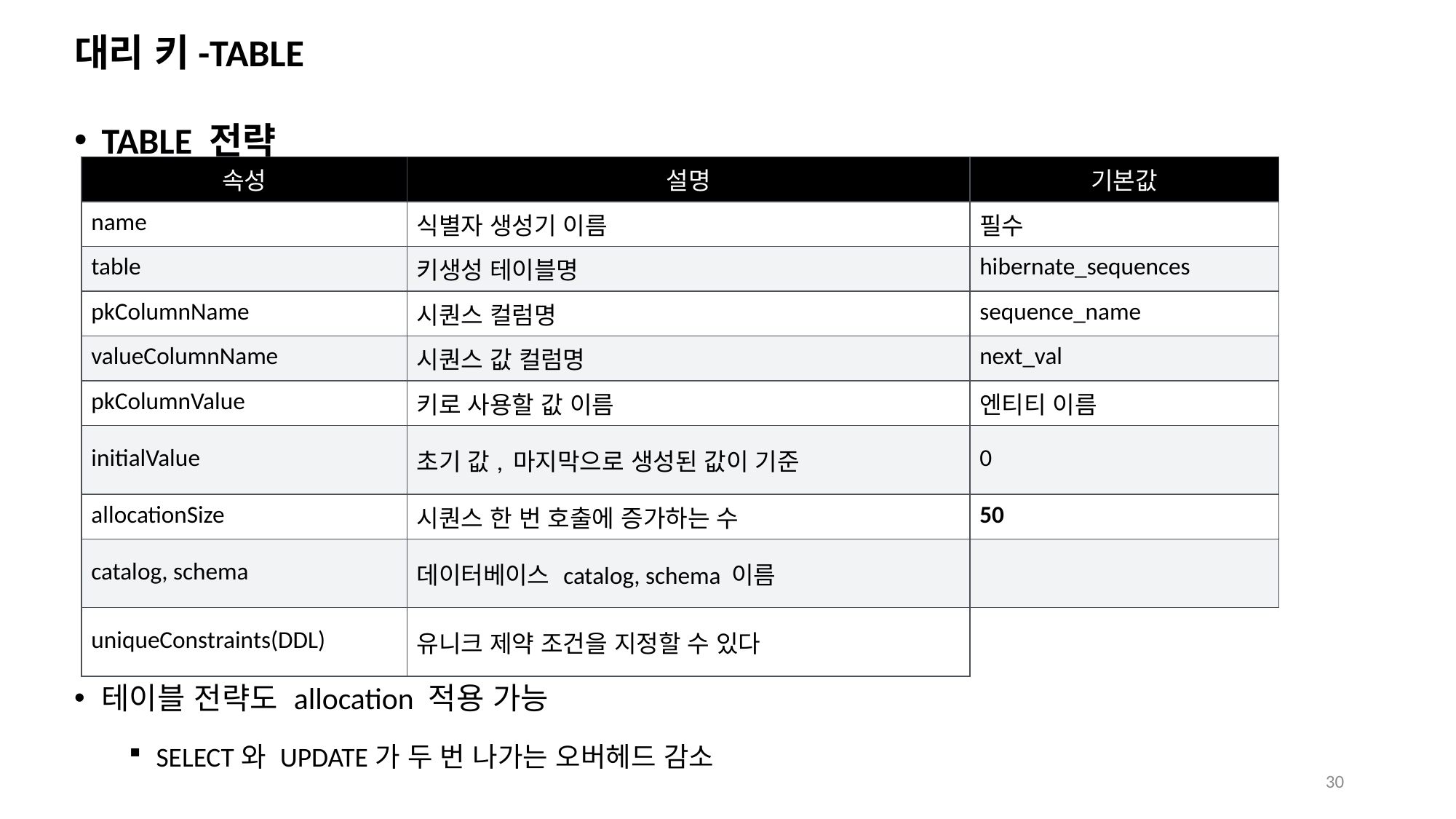

# 대리 키-TABLE
TABLE 전략

테이블 전략도 allocation 적용 가능
SELECT와 UPDATE가 두 번 나가는 오버헤드 감소

| 속성 | 설명 | 기본값 |
| --- | --- | --- |
| name | 식별자 생성기 이름 | 필수 |
| table | 키생성 테이블명 | hibernate\_sequences |
| pkColumnName | 시퀀스 컬럼명 | sequence\_name |
| valueColumnName | 시퀀스 값 컬럼명 | next\_val |
| pkColumnValue | 키로 사용할 값 이름 | 엔티티 이름 |
| initialValue | 초기 값, 마지막으로 생성된 값이 기준 | 0 |
| allocationSize | 시퀀스 한 번 호출에 증가하는 수 | 50 |
| catalog, schema | 데이터베이스 catalog, schema 이름 |  |
| uniqueConstraints(DDL) | 유니크 제약 조건을 지정할 수 있다 |  |
30